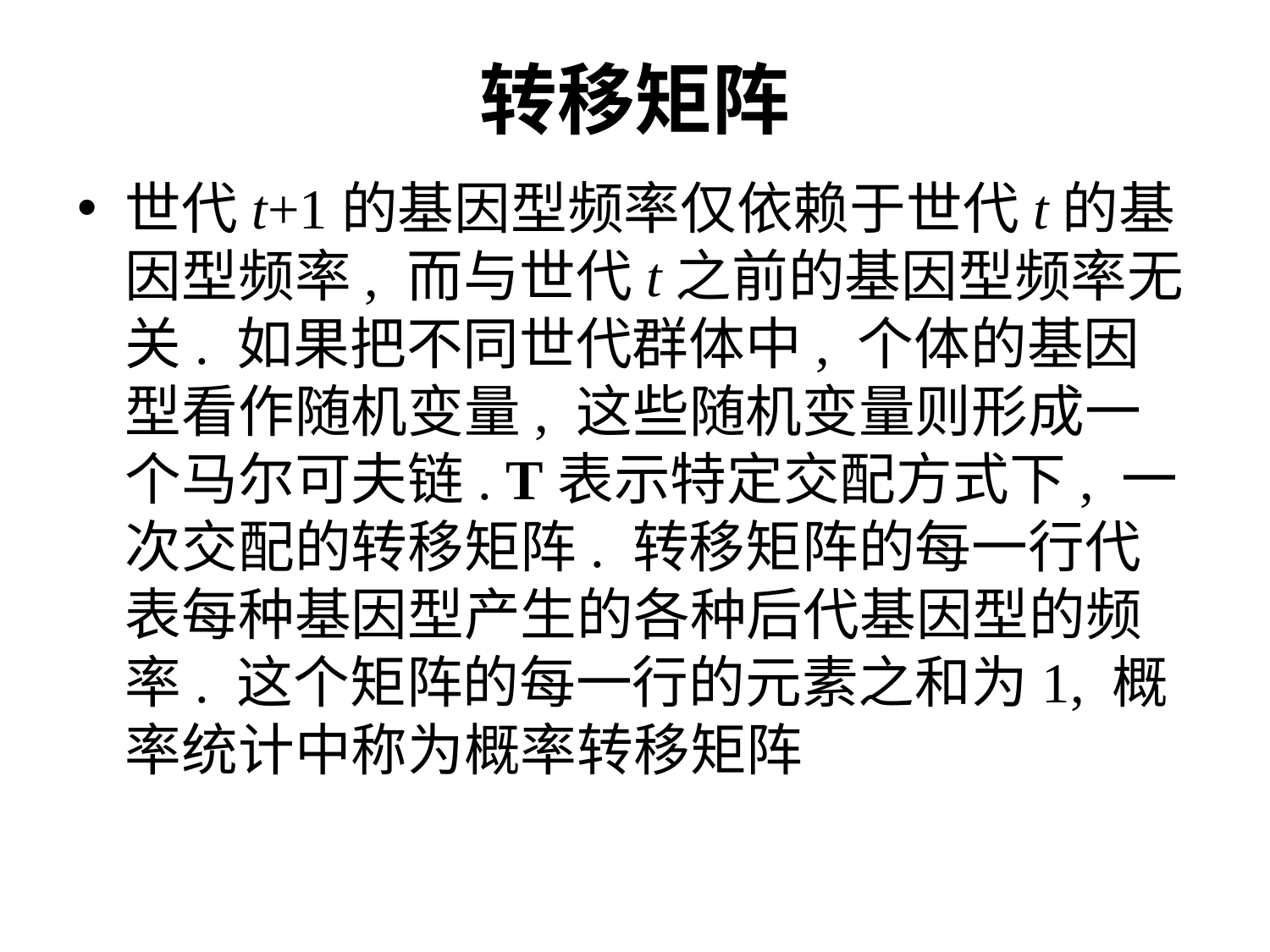

# 转移矩阵
世代t+1的基因型频率仅依赖于世代t的基因型频率, 而与世代t之前的基因型频率无关. 如果把不同世代群体中, 个体的基因型看作随机变量, 这些随机变量则形成一个马尔可夫链. T表示特定交配方式下, 一次交配的转移矩阵. 转移矩阵的每一行代表每种基因型产生的各种后代基因型的频率. 这个矩阵的每一行的元素之和为1, 概率统计中称为概率转移矩阵